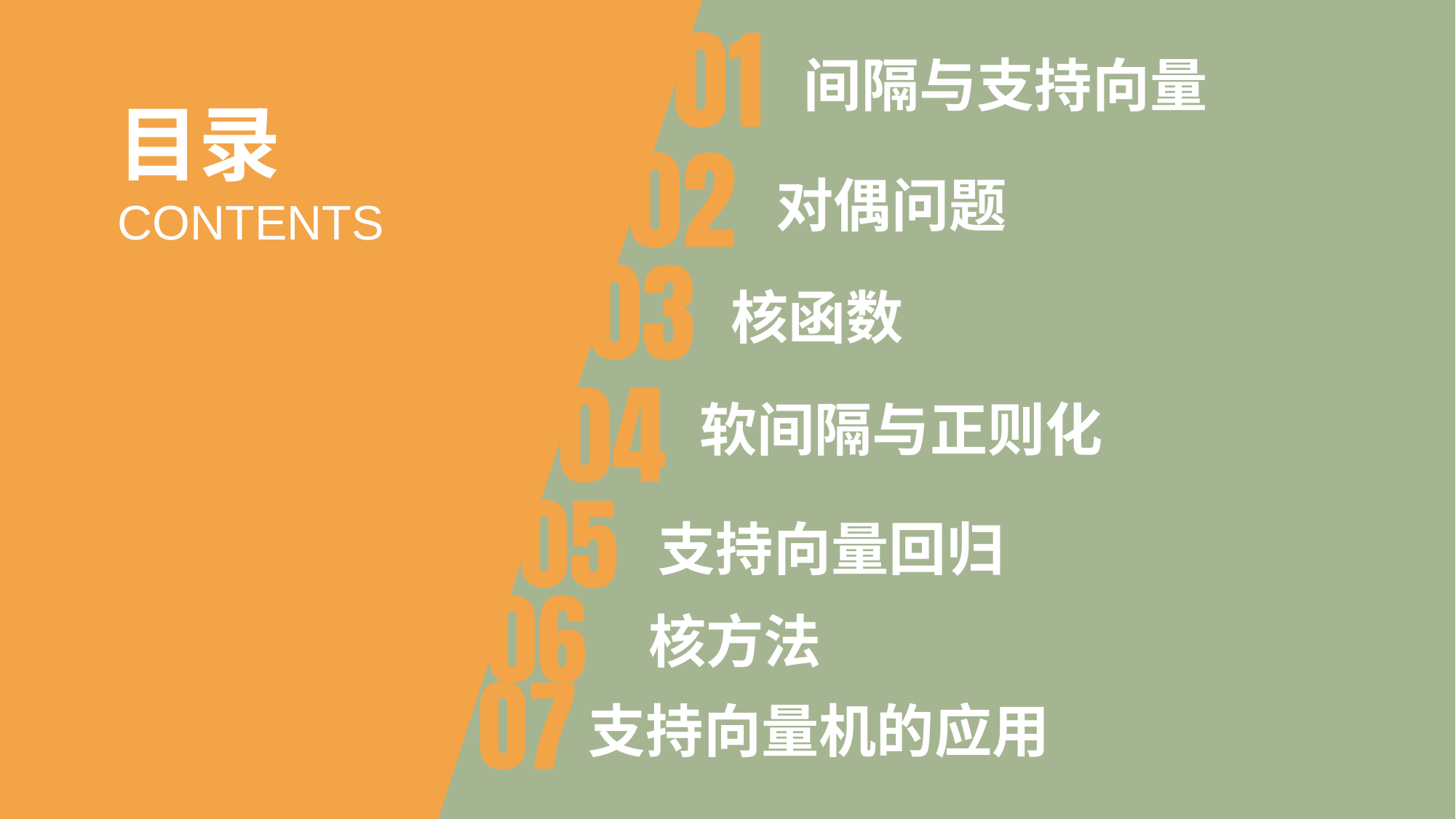

01
间隔与支持向量
目录
CONTENTS
02
对偶问题
03
核函数
04
软间隔与正则化

05
支持向量回归
06
核方法
07
支持向量机的应用